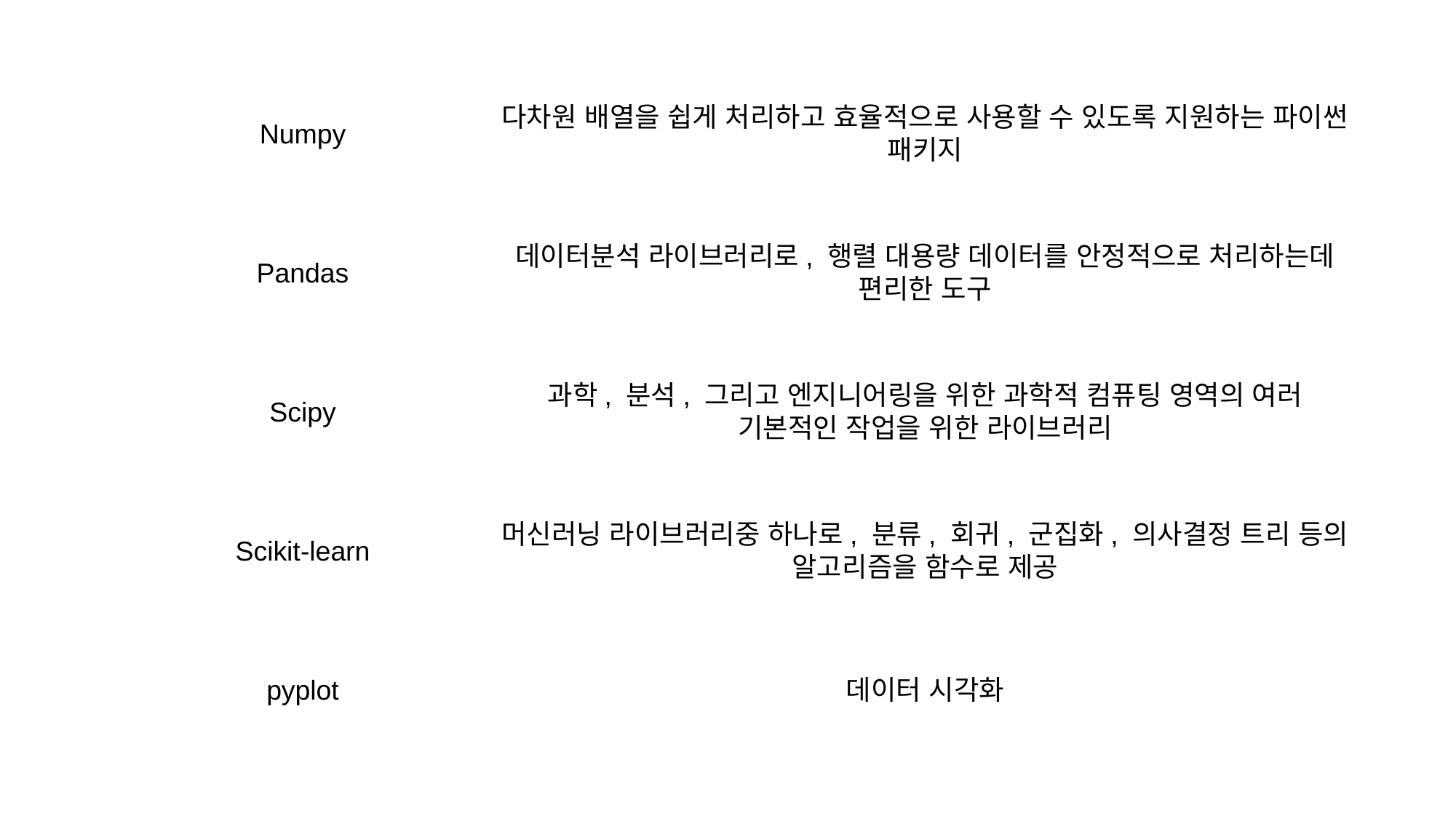

다차원 배열을 쉽게 처리하고 효율적으로 사용할 수 있도록 지원하는 파이썬 패키지
Numpy
데이터분석 라이브러리로, 행렬 대용량 데이터를 안정적으로 처리하는데 편리한 도구
Pandas
Scipy
과학, 분석, 그리고 엔지니어링을 위한 과학적 컴퓨팅 영역의 여러 기본적인 작업을 위한 라이브러리
Scikit-learn
머신러닝 라이브러리중 하나로, 분류, 회귀, 군집화, 의사결정 트리 등의 알고리즘을 함수로 제공
pyplot
데이터 시각화